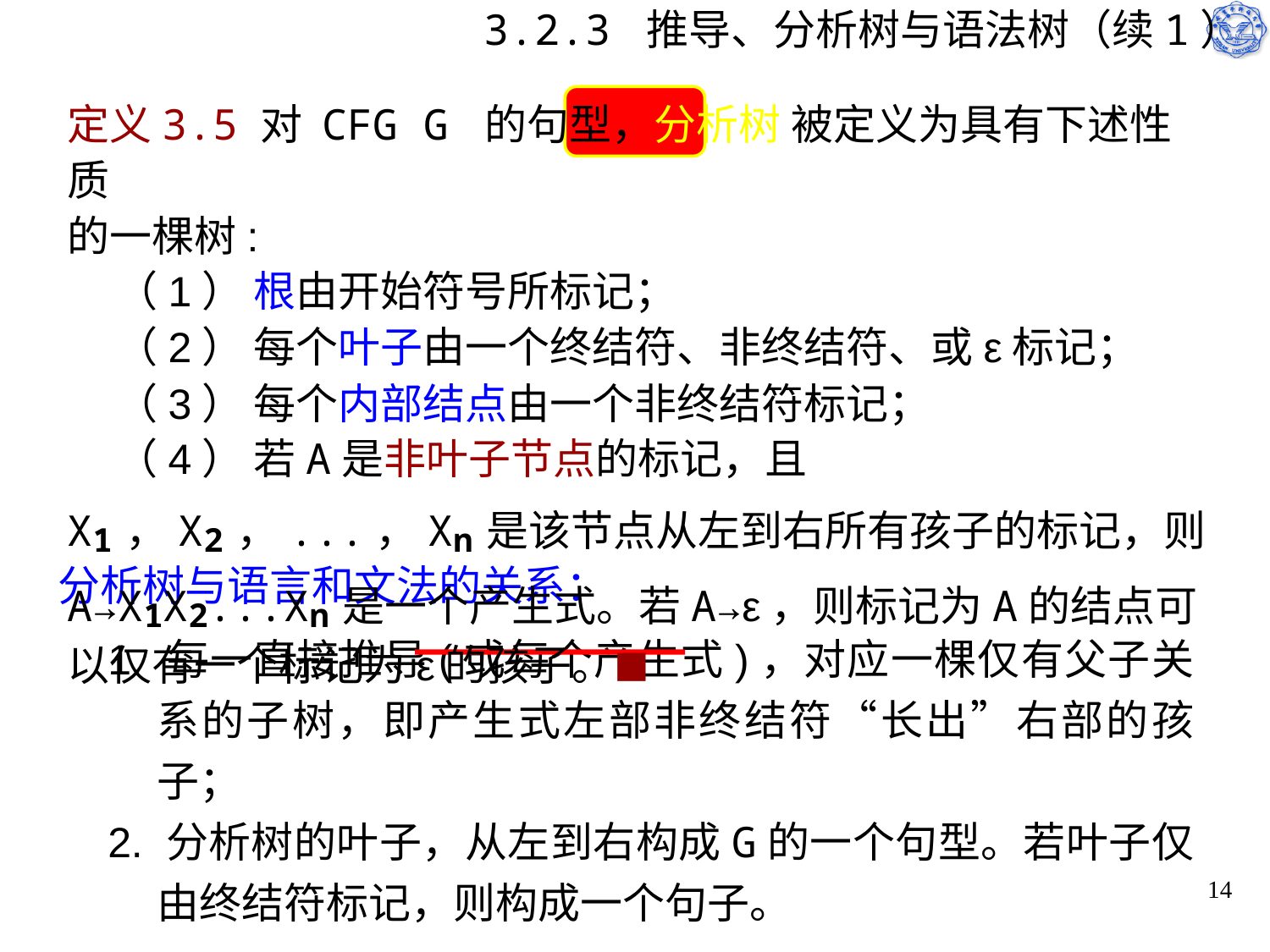

# 3.2.3 推导、分析树与语法树（续1）
定义3.5 对 CFG G 的句型，分析树 被定义为具有下述性质
的一棵树:
    （1） 根由开始符号所标记；
    （2） 每个叶子由一个终结符、非终结符、或ε标记；
    （3） 每个内部结点由一个非终结符标记；
    （4） 若A是非叶子节点的标记，且X1，X2，...，Xn是该节点从左到右所有孩子的标记，则A→X1X2...Xn是一个产生式。若A→ε，则标记为A的结点可以仅有一个标记为ε的孩子。■

分析树与语言和文法的关系：
A
X1
X2
…
Xn
1. 每一直接推导(或每个产生式)，对应一棵仅有父子关系的子树，即产生式左部非终结符“长出”右部的孩子；
2. 分析树的叶子，从左到右构成G的一个句型。若叶子仅由终结符标记，则构成一个句子。

14